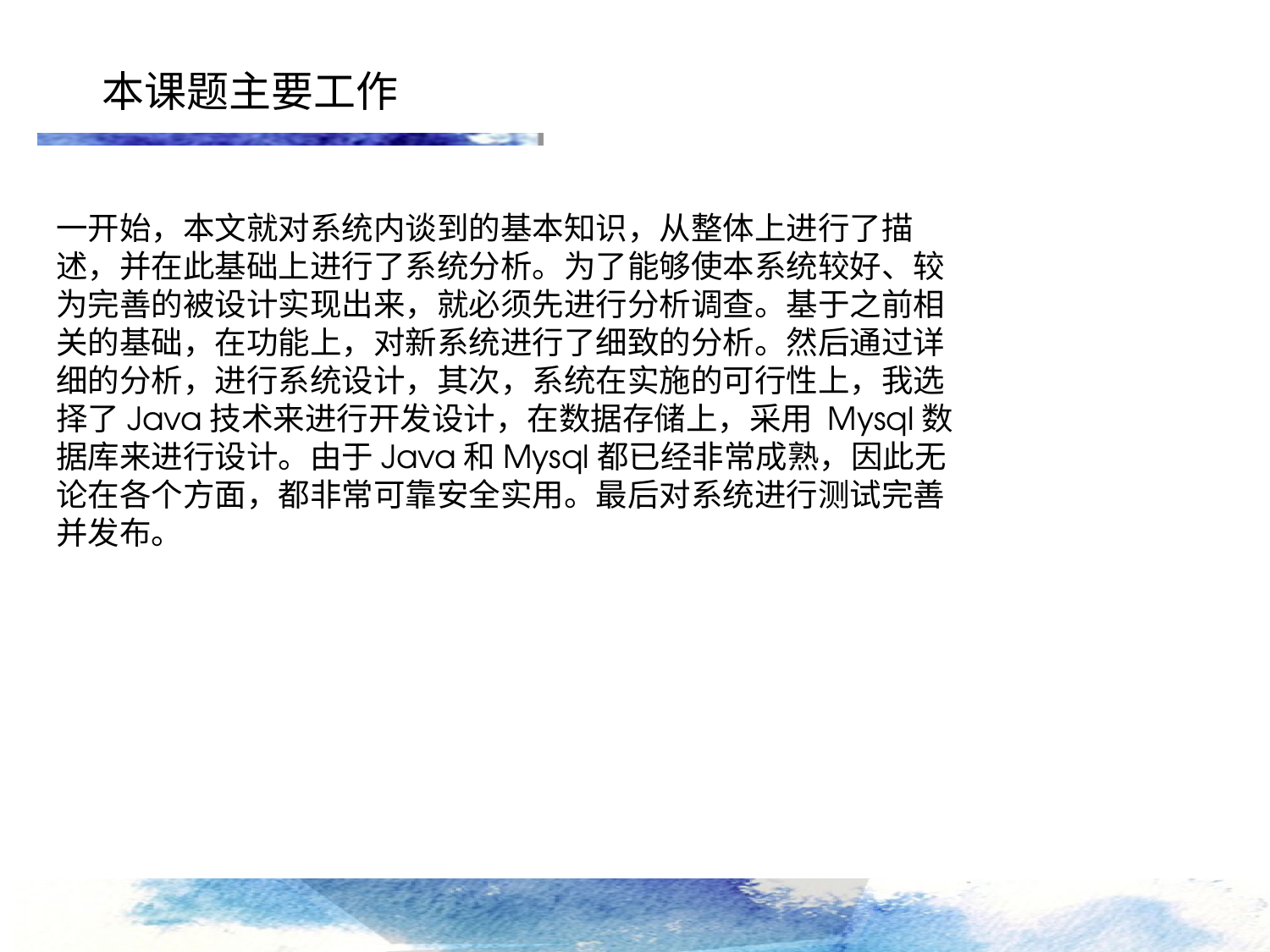

本课题主要工作
一开始，本文就对系统内谈到的基本知识，从整体上进行了描述，并在此基础上进行了系统分析。为了能够使本系统较好、较为完善的被设计实现出来，就必须先进行分析调查。基于之前相关的基础，在功能上，对新系统进行了细致的分析。然后通过详细的分析，进行系统设计，其次，系统在实施的可行性上，我选择了Java技术来进行开发设计，在数据存储上，采用 Mysql数据库来进行设计。由于Java和Mysql都已经非常成熟，因此无论在各个方面，都非常可靠安全实用。最后对系统进行测试完善并发布。
点击添加文本
点击添加文本
点击添加文本
点击添加文本